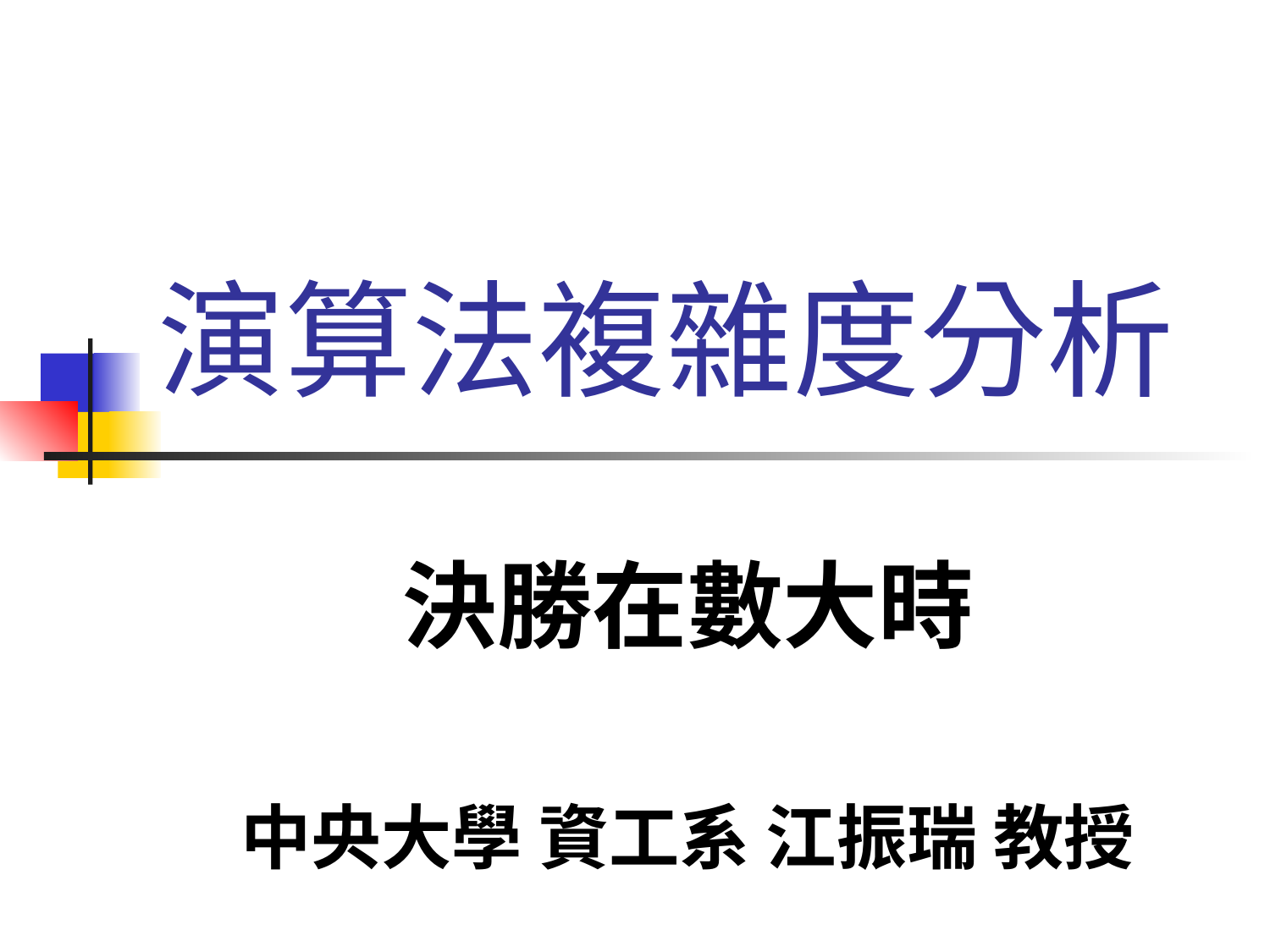

# 演算法複雜度分析
決勝在數大時

中央大學 資工系 江振瑞 教授